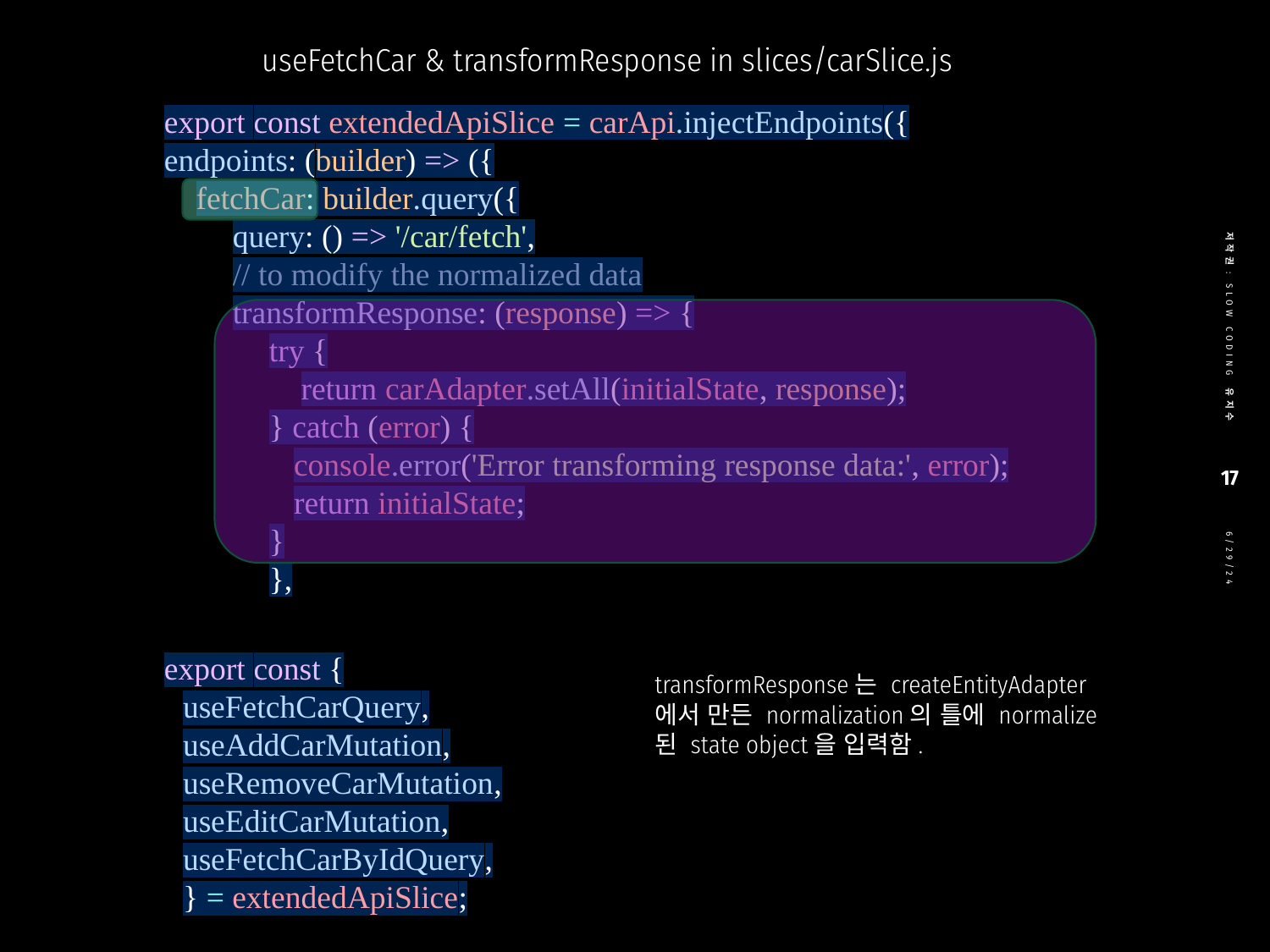

useFetchCar & transformResponse in slices/carSlice.js
export const extendedApiSlice = carApi.injectEndpoints({
endpoints: (builder) => ({
fetchCar: builder.query({
query: () => '/car/fetch',
// to modify the normalized data
transformResponse: (response) => {
try {
return carAdapter.setAll(initialState, response);
} catch (error) {
console.error('Error transforming response data:', error);
return initialState;
}
},

저작권: Slow Coding 유지수

17
export const {
useFetchCarQuery,
useAddCarMutation,
useRemoveCarMutation,
useEditCarMutation,
useFetchCarByIdQuery,
} = extendedApiSlice;
transformResponse는 createEntityAdapter에서 만든 normalization의 틀에 normalize된 state object을 입력함.
6/29/24